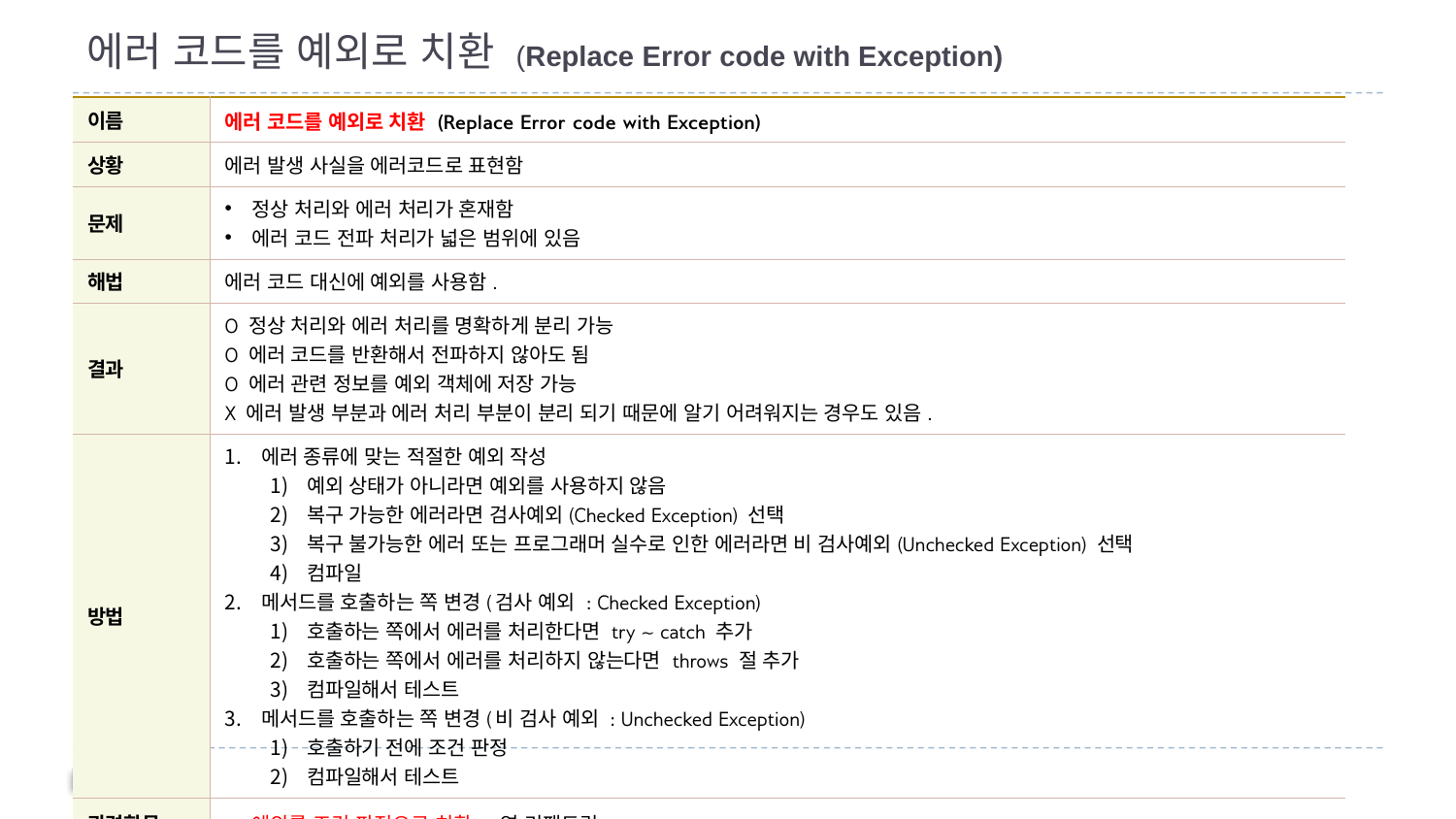

# 에러 코드를 예외로 치환 (Replace Error code with Exception)
| 이름 | 에러 코드를 예외로 치환 (Replace Error code with Exception) |
| --- | --- |
| 상황 | 에러 발생 사실을 에러코드로 표현함 |
| 문제 | 정상 처리와 에러 처리가 혼재함 에러 코드 전파 처리가 넓은 범위에 있음 |
| 해법 | 에러 코드 대신에 예외를 사용함. |
| 결과 | O 정상 처리와 에러 처리를 명확하게 분리 가능 O 에러 코드를 반환해서 전파하지 않아도 됨 O 에러 관련 정보를 예외 객체에 저장 가능 X 에러 발생 부분과 에러 처리 부분이 분리 되기 때문에 알기 어려워지는 경우도 있음. |
| 방법 | 에러 종류에 맞는 적절한 예외 작성 예외 상태가 아니라면 예외를 사용하지 않음 복구 가능한 에러라면 검사예외(Checked Exception) 선택 복구 불가능한 에러 또는 프로그래머 실수로 인한 에러라면 비 검사예외(Unchecked Exception) 선택 컴파일 메서드를 호출하는 쪽 변경(검사 예외 : Checked Exception) 호출하는 쪽에서 에러를 처리한다면 try ~ catch 추가 호출하는 쪽에서 에러를 처리하지 않는다면 throws 절 추가 컴파일해서 테스트 메서드를 호출하는 쪽 변경(비 검사 예외 : Unchecked Exception) 호출하기 전에 조건 판정 컴파일해서 테스트 |
| 관련항목 | 예외를 조건 판정으로 치환 - 역 리팩토링 |
86